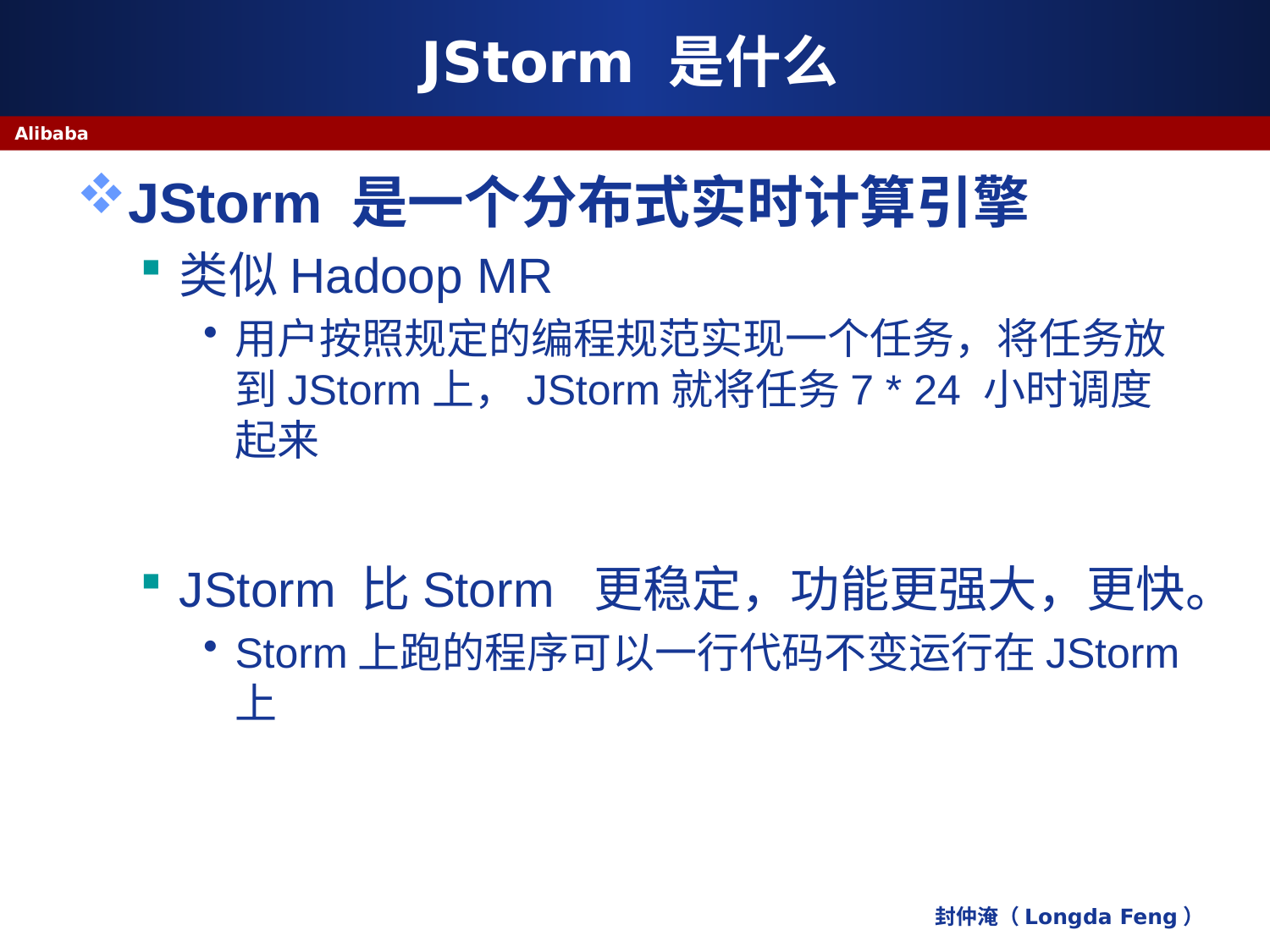

# JStorm 是什么
Alibaba
JStorm 是一个分布式实时计算引擎
类似Hadoop MR
用户按照规定的编程规范实现一个任务，将任务放到JStorm上，JStorm就将任务7 * 24 小时调度起来

JStorm 比Storm  更稳定，功能更强大，更快。
Storm上跑的程序可以一行代码不变运行在JStorm上

封仲淹（Longda Feng）